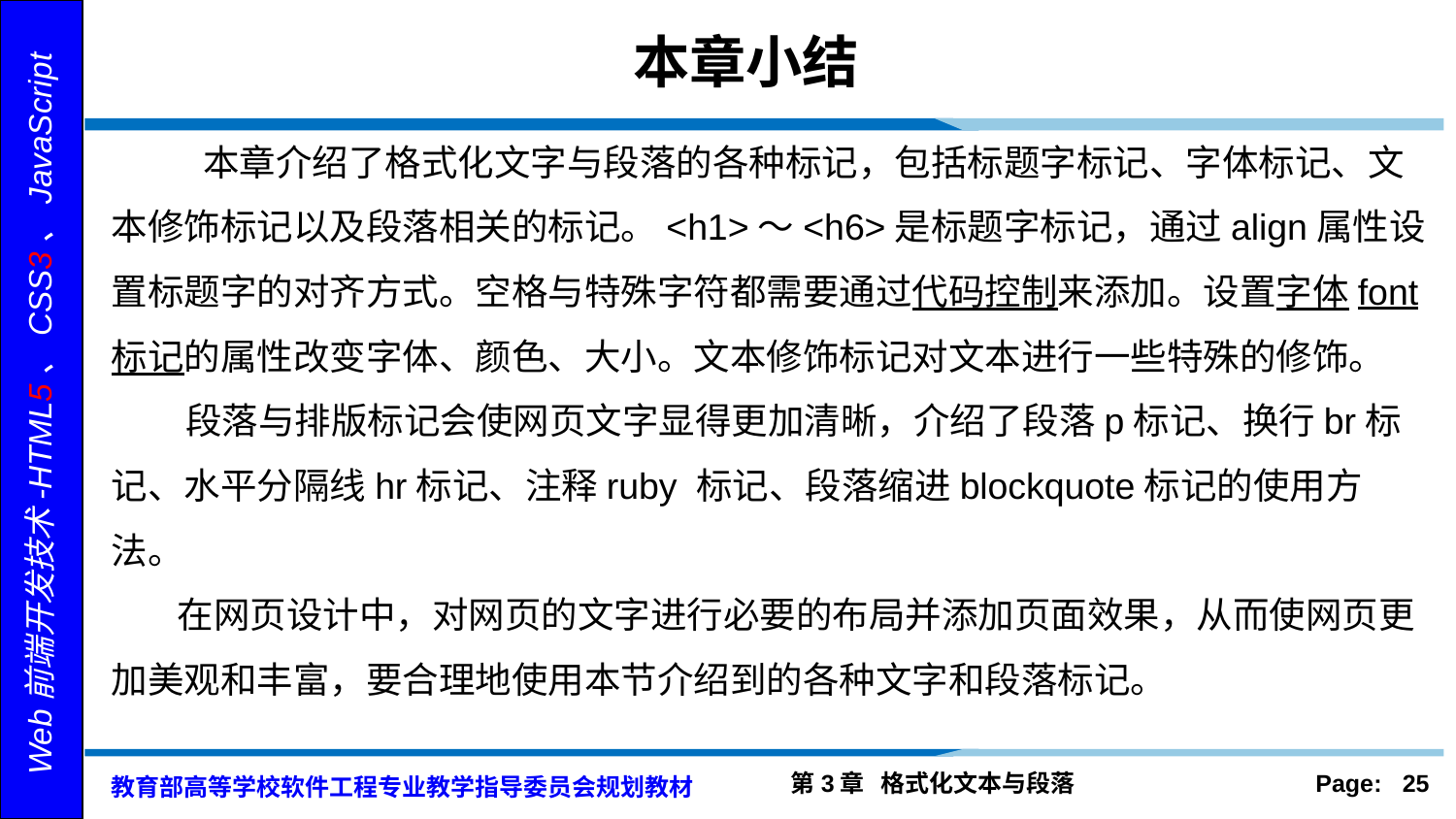

本章小结
# 本章介绍了格式化文字与段落的各种标记，包括标题字标记、字体标记、文本修饰标记以及段落相关的标记。<h1>～<h6>是标题字标记，通过align属性设置标题字的对齐方式。空格与特殊字符都需要通过代码控制来添加。设置字体font标记的属性改变字体、颜色、大小。文本修饰标记对文本进行一些特殊的修饰。 段落与排版标记会使网页文字显得更加清晰，介绍了段落p标记、换行br标记、水平分隔线hr标记、注释ruby 标记、段落缩进blockquote标记的使用方法。 在网页设计中，对网页的文字进行必要的布局并添加页面效果，从而使网页更加美观和丰富，要合理地使用本节介绍到的各种文字和段落标记。